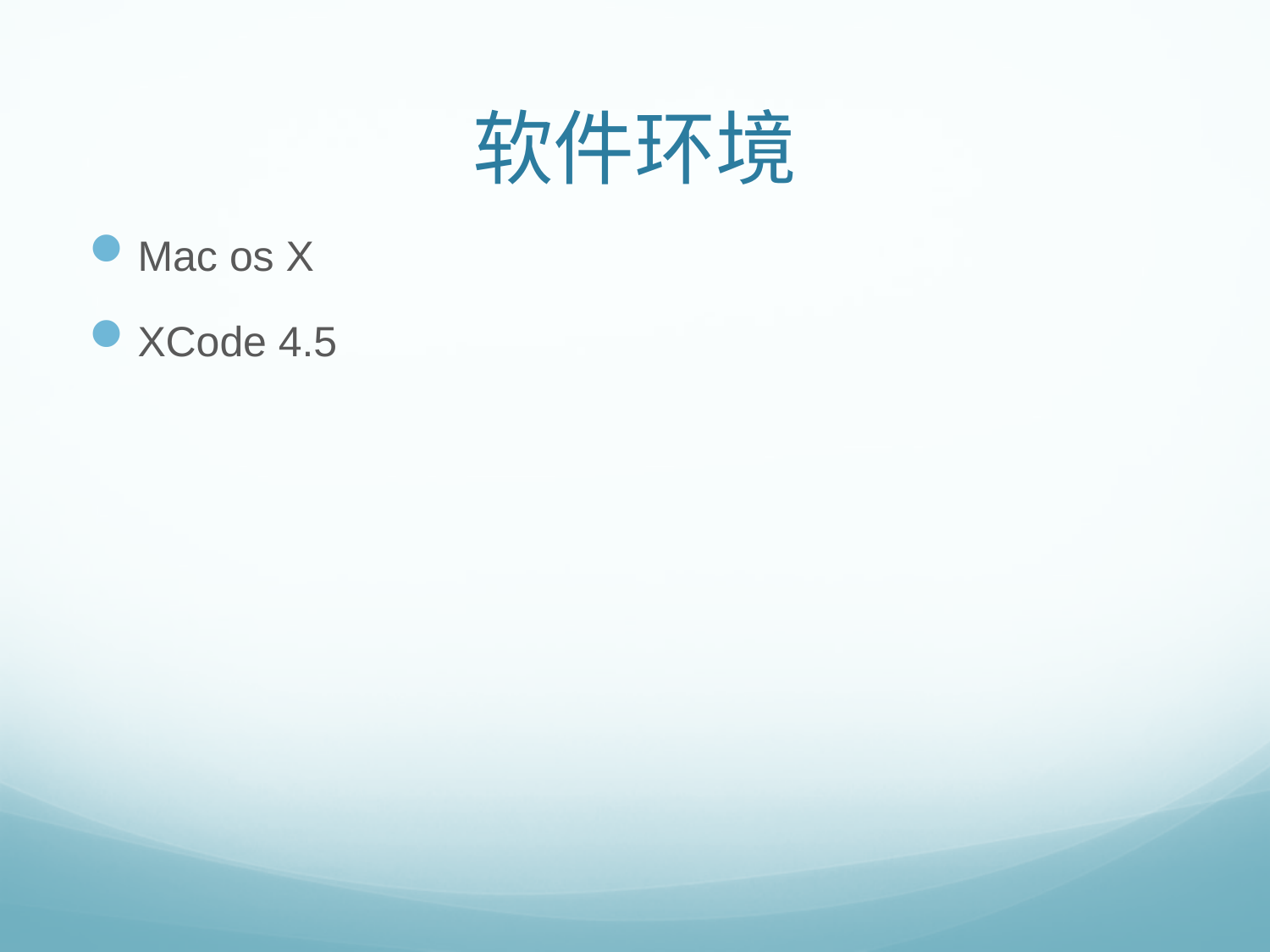

# 软件环境
Mac os X
XCode 4.5